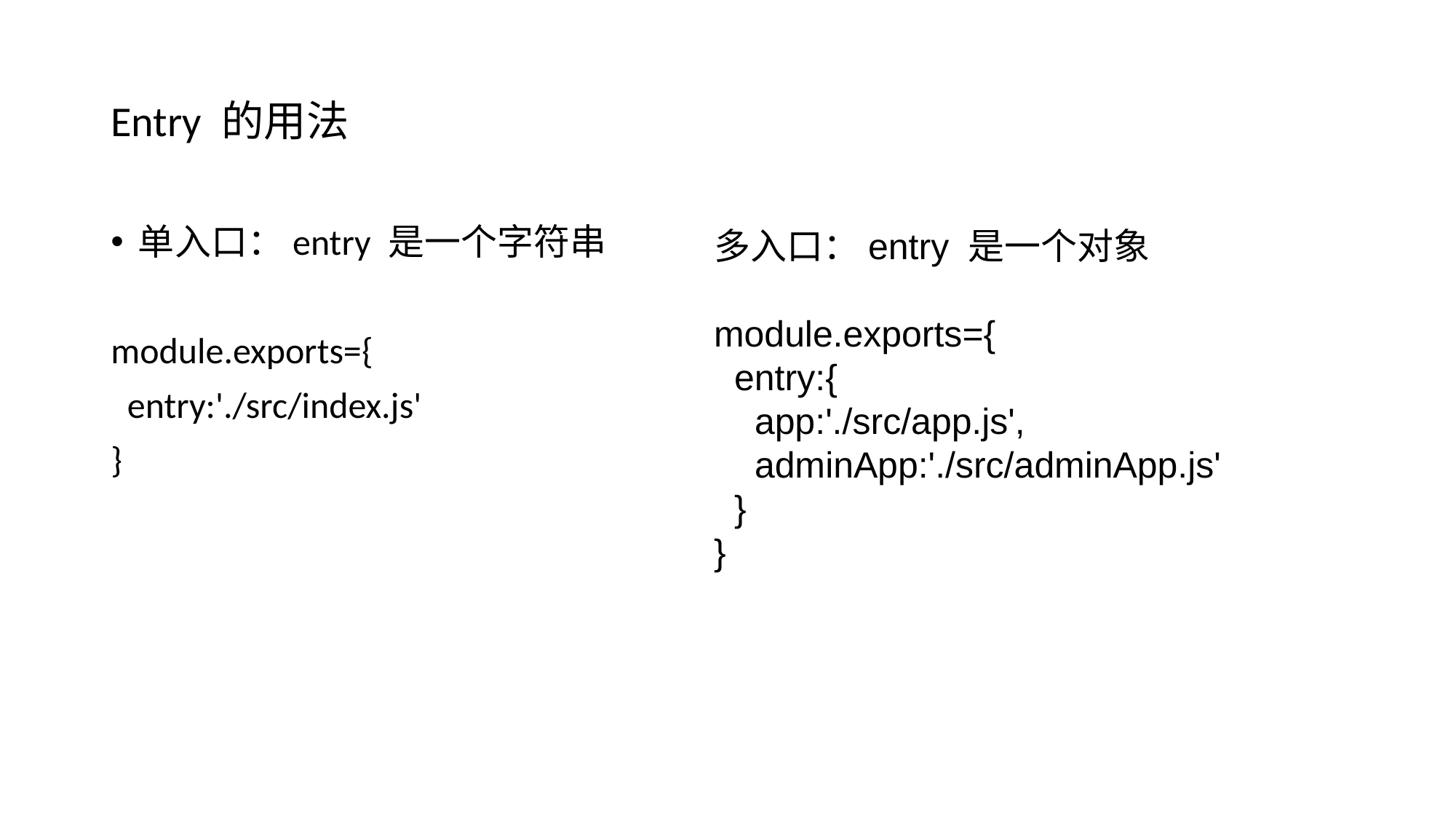

# Entry 的⽤法
单⼊⼝：entry 是⼀个字符串

module.exports={
  entry:'./src/index.js'
}
多入⼝：entry 是⼀个对象

module.exports={
  entry:{
    app:'./src/app.js',
    adminApp:'./src/adminApp.js'
  }
}